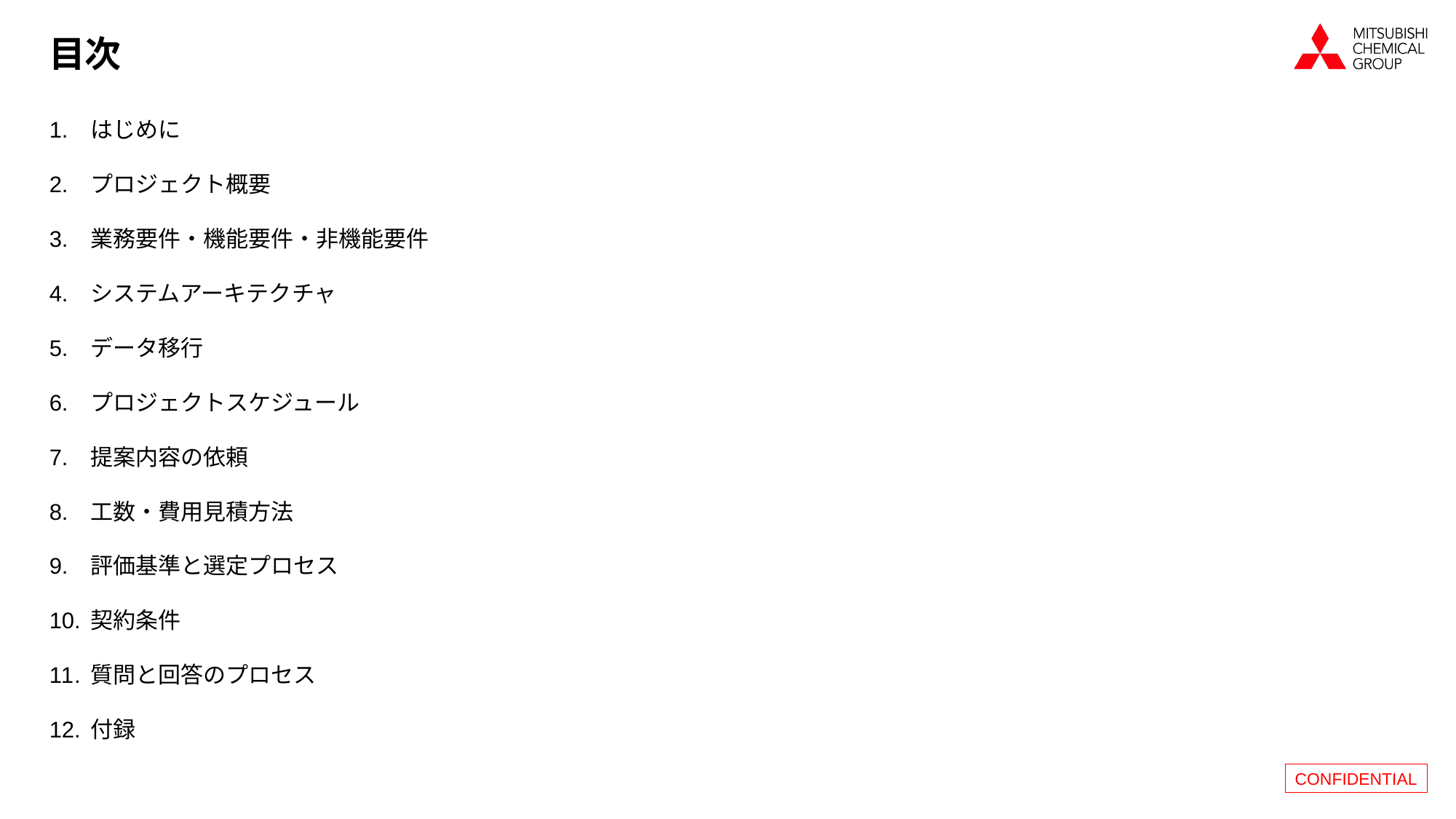

# 目次
はじめに
プロジェクト概要
業務要件・機能要件・非機能要件
システムアーキテクチャ
データ移行
プロジェクトスケジュール
提案内容の依頼
工数・費用見積方法
評価基準と選定プロセス
契約条件
質問と回答のプロセス
付録